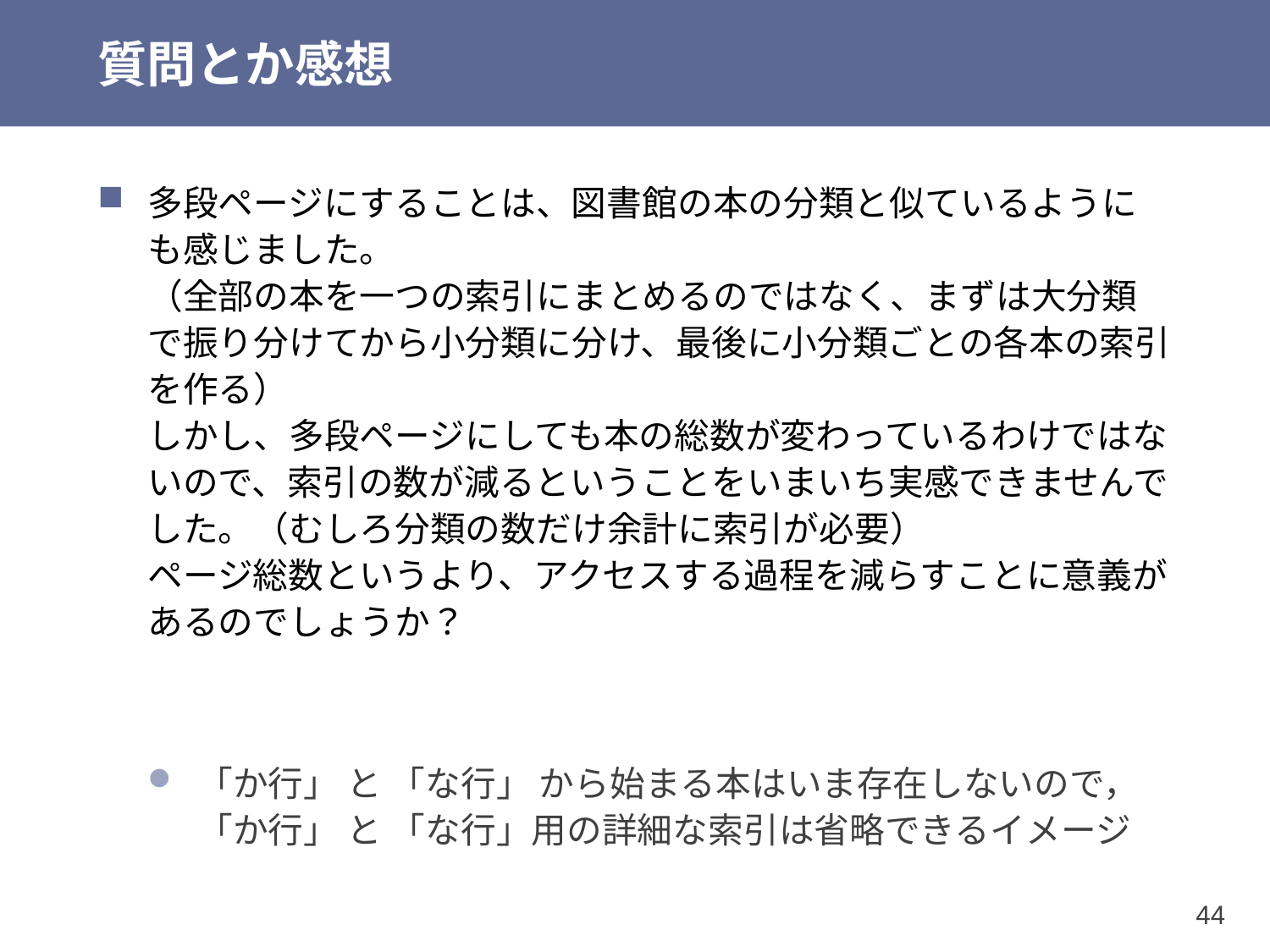

# 質問とか感想
多段ページにすることは、図書館の本の分類と似ているようにも感じました。
（全部の本を一つの索引にまとめるのではなく、まずは大分類で振り分けてから小分類に分け、最後に小分類ごとの各本の索引を作る）
しかし、多段ページにしても本の総数が変わっているわけではないので、索引の数が減るということをいまいち実感できませんでした。（むしろ分類の数だけ余計に索引が必要）
ページ総数というより、アクセスする過程を減らすことに意義があるのでしょうか？

「か行」 と 「な行」 から始まる本はいま存在しないので，「か行」 と 「な行」用の詳細な索引は省略できるイメージ